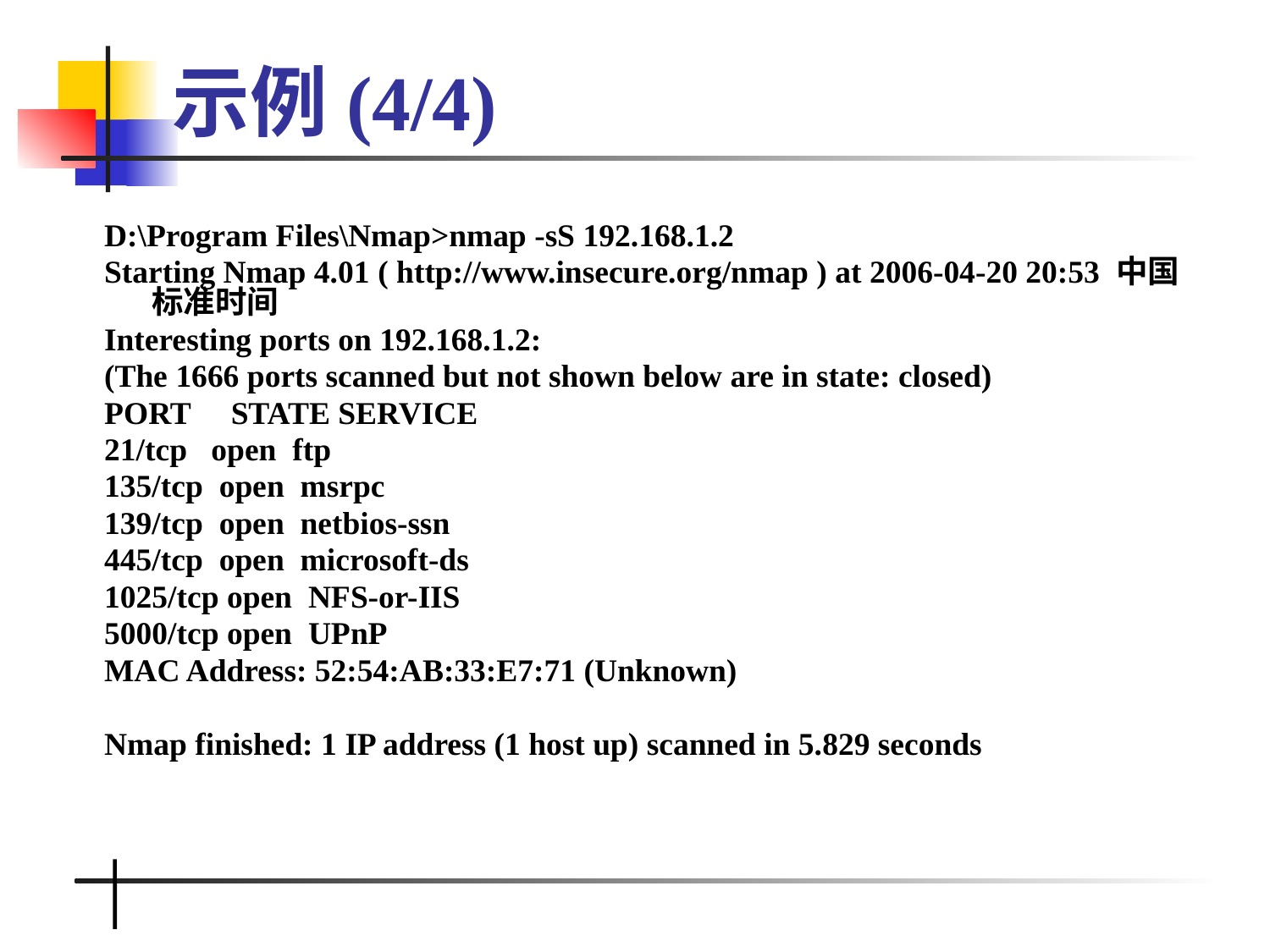

# 示例(4/4)
D:\Program Files\Nmap>nmap -sS 192.168.1.2
Starting Nmap 4.01 ( http://www.insecure.org/nmap ) at 2006-04-20 20:53 中国标准时间
Interesting ports on 192.168.1.2:
(The 1666 ports scanned but not shown below are in state: closed)
PORT     STATE SERVICE
21/tcp   open  ftp
135/tcp  open  msrpc
139/tcp  open  netbios-ssn
445/tcp  open  microsoft-ds
1025/tcp open  NFS-or-IIS
5000/tcp open  UPnP
MAC Address: 52:54:AB:33:E7:71 (Unknown)

Nmap finished: 1 IP address (1 host up) scanned in 5.829 seconds